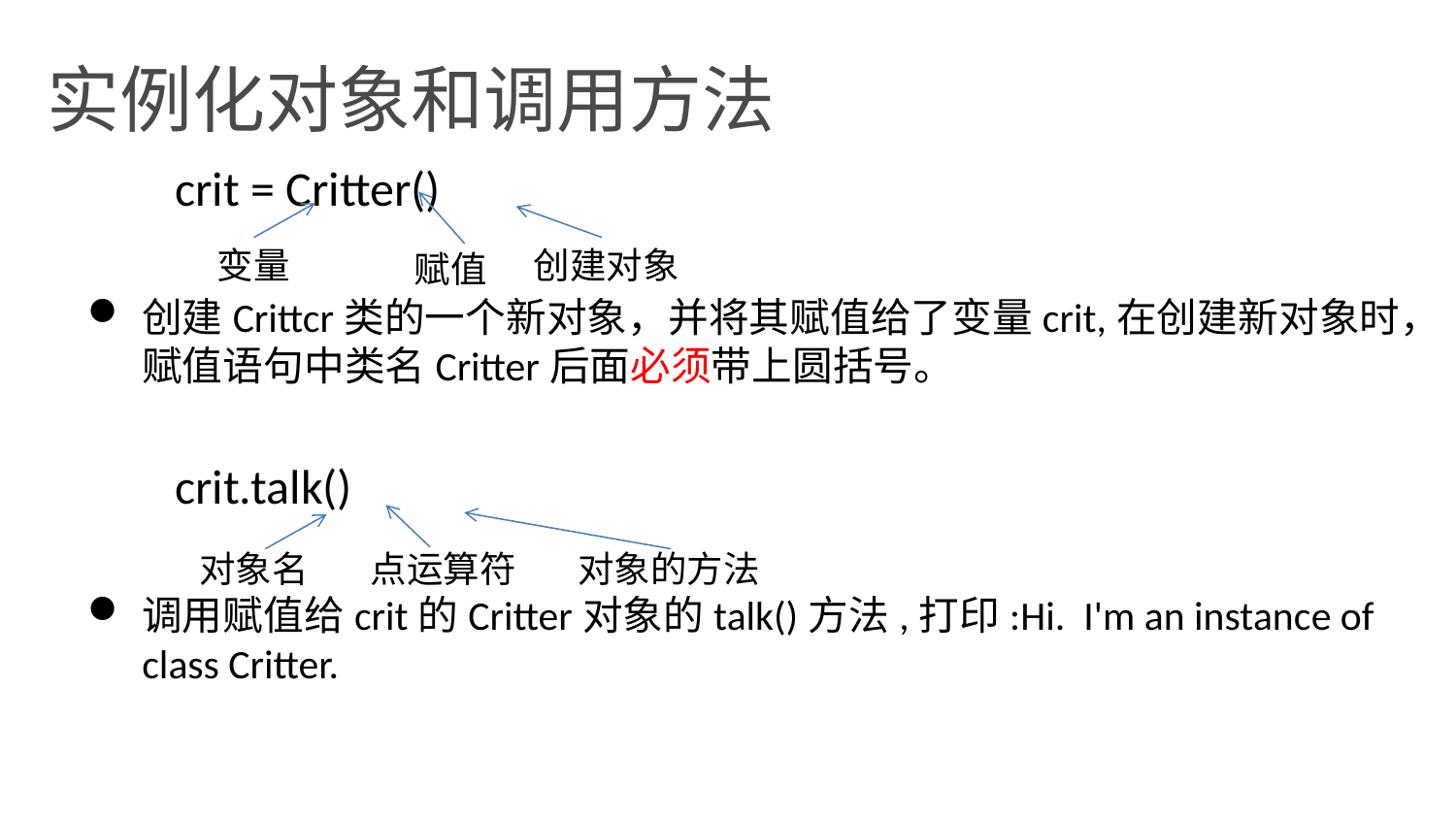

实例化对象和调用方法
        crit = Critter()

创建Crittcr类的一个新对象，并将其赋值给了变量crit,在创建新对象时，赋值语句中类名Critter后面必须带上圆括号。

        crit.talk()

调用赋值给crit的Critter对象的talk()方法,打印:Hi.  I'm an instance of class Critter.

变量
赋值
创建对象
对象名
点运算符
对象的方法
8